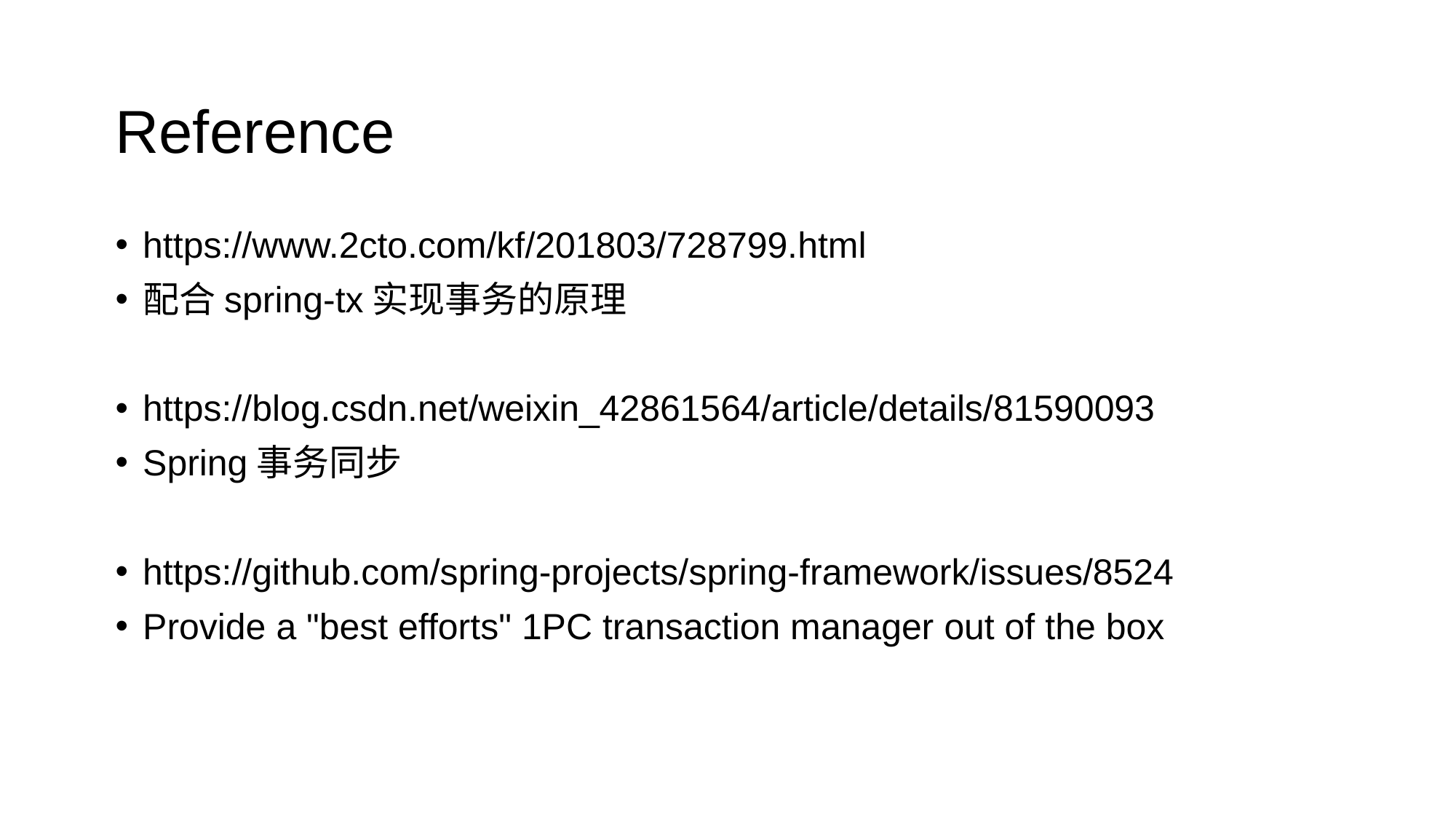

# Reference
https://www.2cto.com/kf/201803/728799.html
配合spring-tx实现事务的原理

https://blog.csdn.net/weixin_42861564/article/details/81590093
Spring事务同步

https://github.com/spring-projects/spring-framework/issues/8524
Provide a "best efforts" 1PC transaction manager out of the box